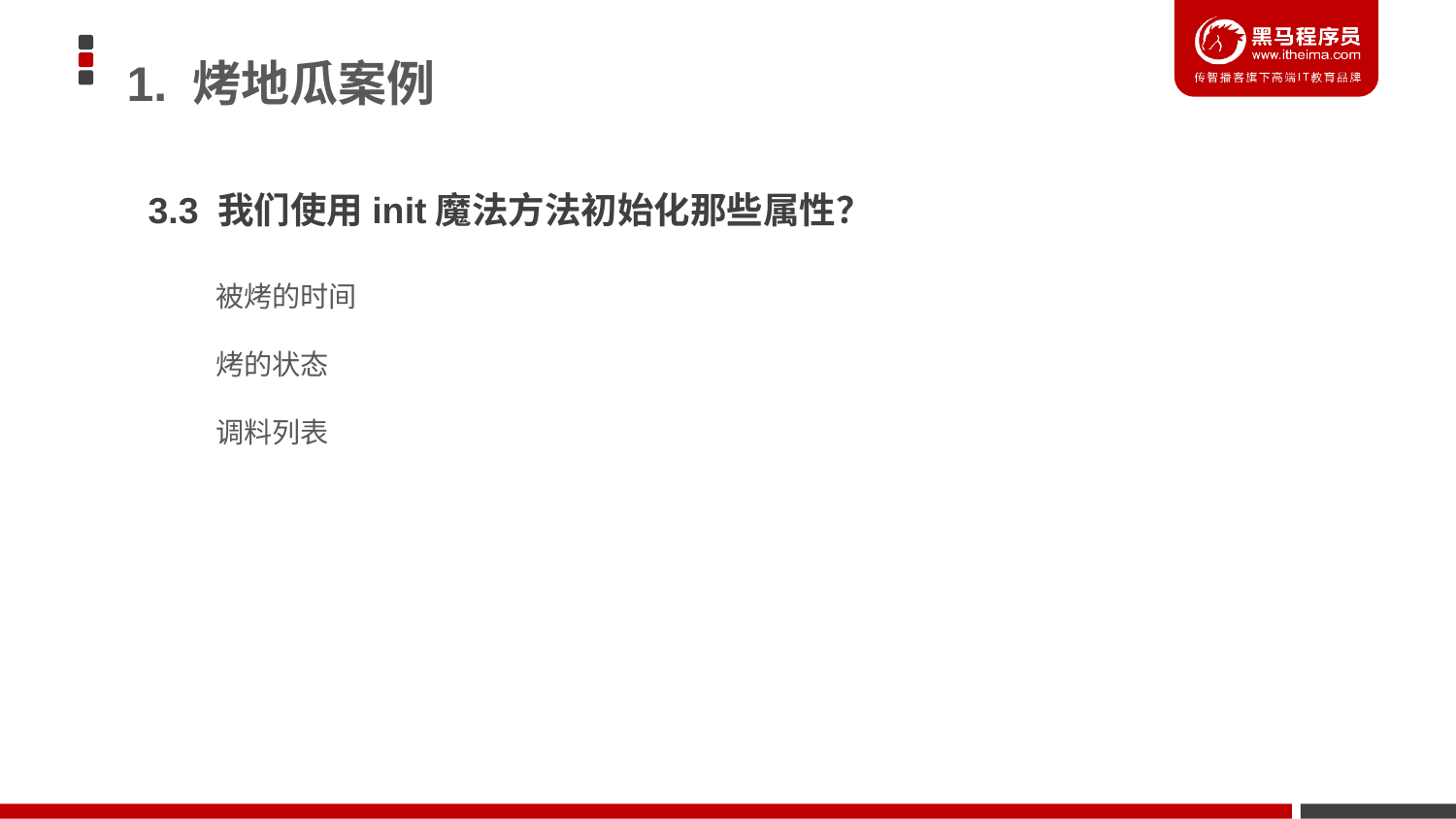

1. 烤地瓜案例
3.3 我们使用init魔法方法初始化那些属性？
被烤的时间

烤的状态

调料列表